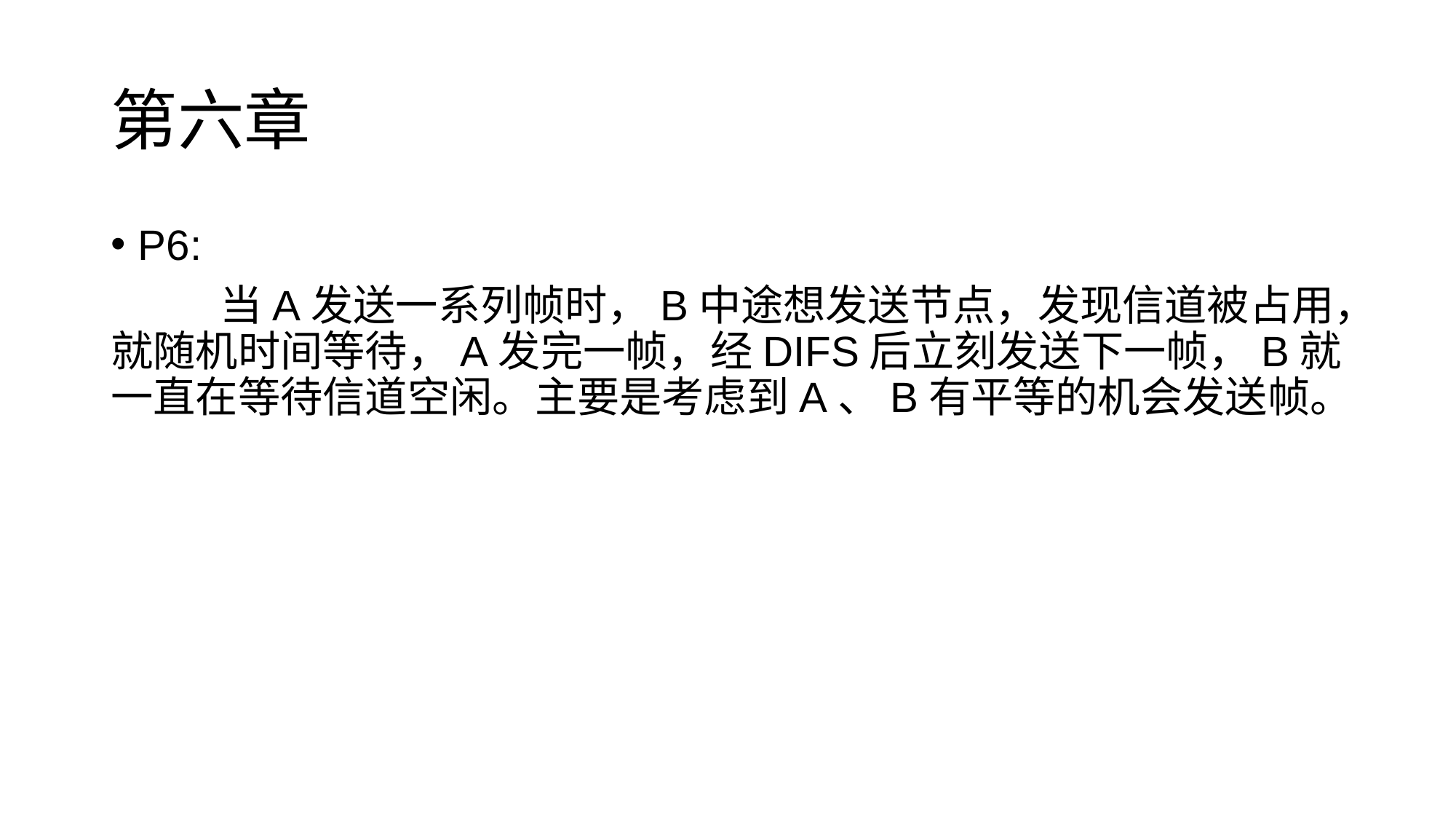

# 第六章
P6:
	当A发送一系列帧时，B中途想发送节点，发现信道被占用，就随机时间等待，A发完一帧，经DIFS后立刻发送下一帧，B就一直在等待信道空闲。主要是考虑到A、B有平等的机会发送帧。